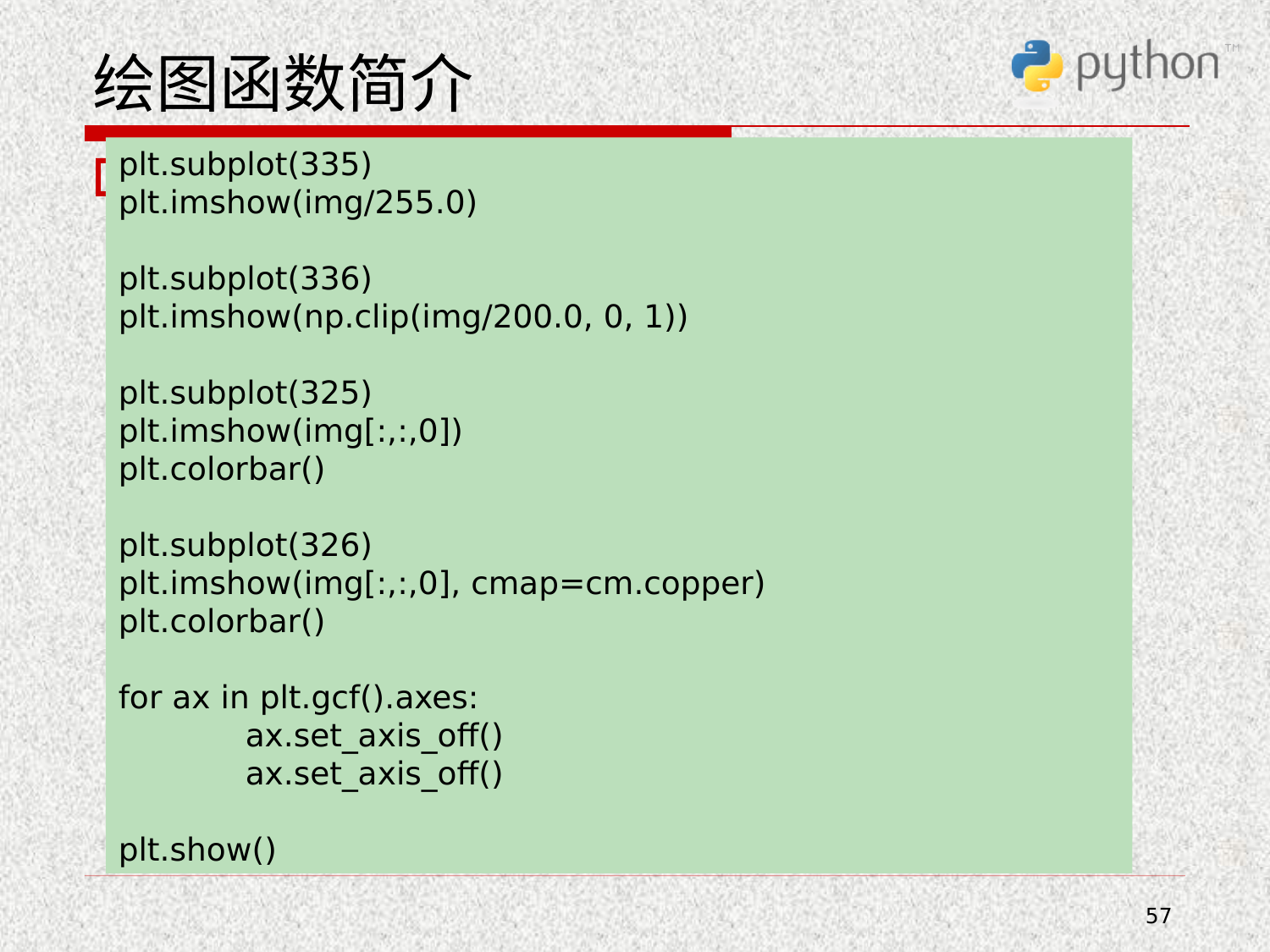

# 绘图函数简介
plt.subplot(335)
plt.imshow(img/255.0)
plt.subplot(336)
plt.imshow(np.clip(img/200.0, 0, 1))
plt.subplot(325)
plt.imshow(img[:,:,0])
plt.colorbar()
plt.subplot(326)
plt.imshow(img[:,:,0], cmap=cm.copper)
plt.colorbar()
for ax in plt.gcf().axes:
	ax.set_axis_off()
	ax.set_axis_off()
plt.show()

57